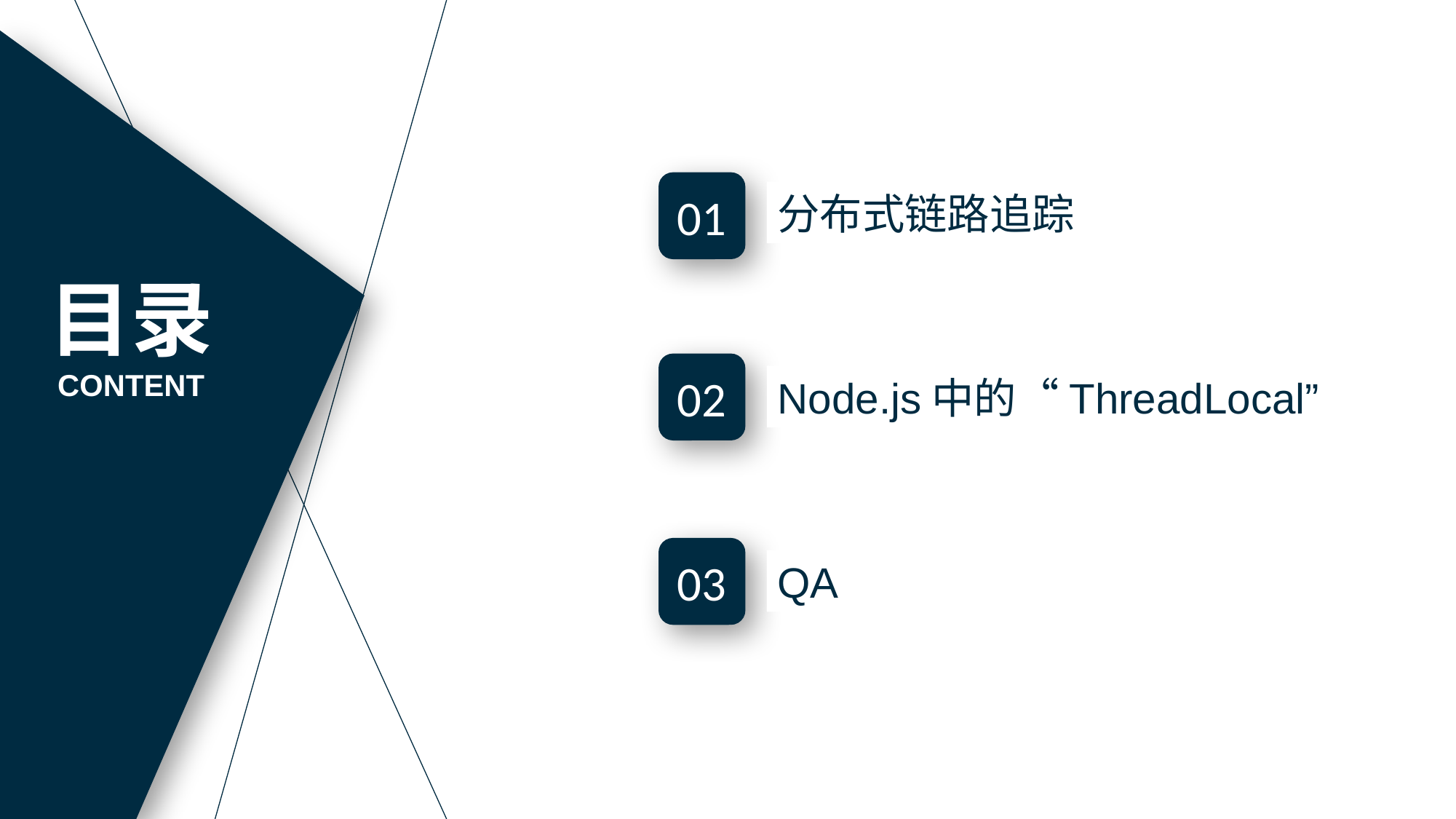

01
分布式链路追踪
目录
CONTENT

02
Node.js中的“ThreadLocal”

03
QA